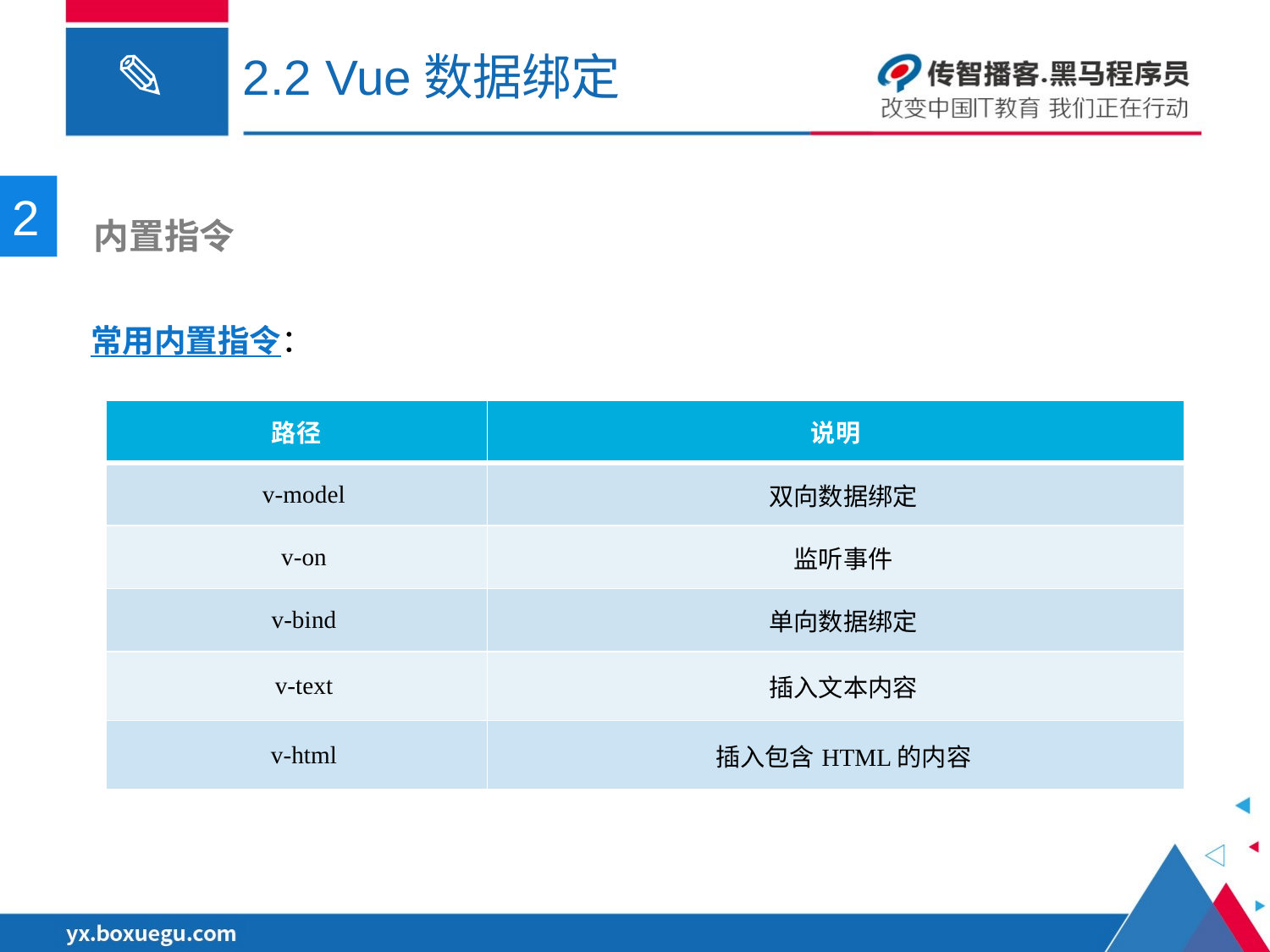

# 2.2 Vue数据绑定

2
  内置指令
常用内置指令：
| 路径 | 说明 |
| --- | --- |
| v-model | 双向数据绑定 |
| v-on | 监听事件 |
| v-bind | 单向数据绑定 |
| v-text | 插入文本内容 |
| v-html | 插入包含HTML的内容 |